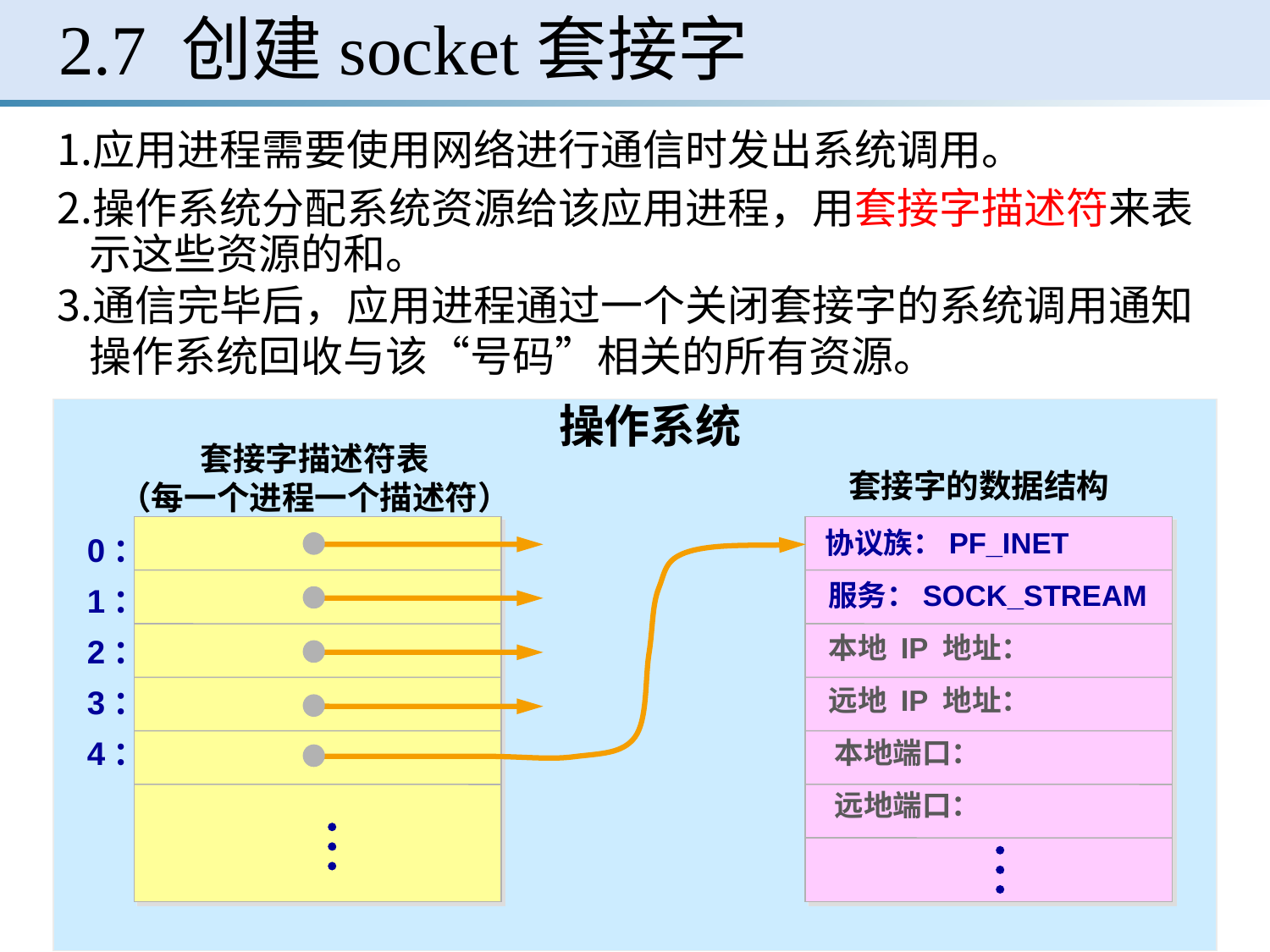

# 2.7 创建socket套接字
应用进程需要使用网络进行通信时发出系统调用。
操作系统分配系统资源给该应用进程，用套接字描述符来表示这些资源的和。
通信完毕后，应用进程通过一个关闭套接字的系统调用通知操作系统回收与该“号码”相关的所有资源。
操作系统

套接字描述符表
（每一个进程一个描述符）
套接字的数据结构
0：
1：
2：
3：
4：

协议族：PF_INET

服务：SOCK_STREAM

本地 IP 地址：

远地 IP 地址：

本地端口：

远地端口：

…
…